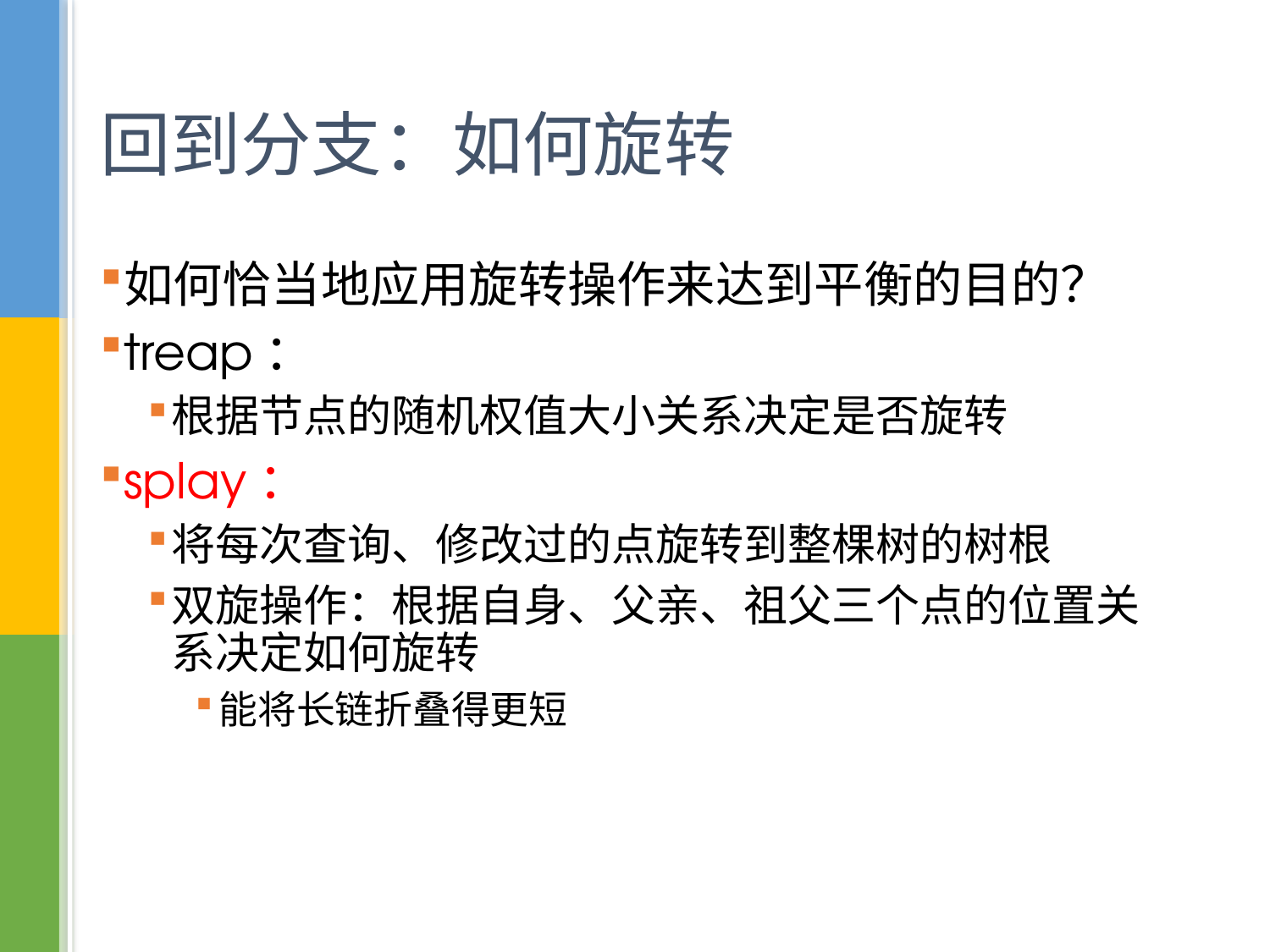

# 回到分支：如何旋转
如何恰当地应用旋转操作来达到平衡的目的？
treap：
根据节点的随机权值大小关系决定是否旋转
splay：
将每次查询、修改过的点旋转到整棵树的树根
双旋操作：根据自身、父亲、祖父三个点的位置关系决定如何旋转
能将长链折叠得更短